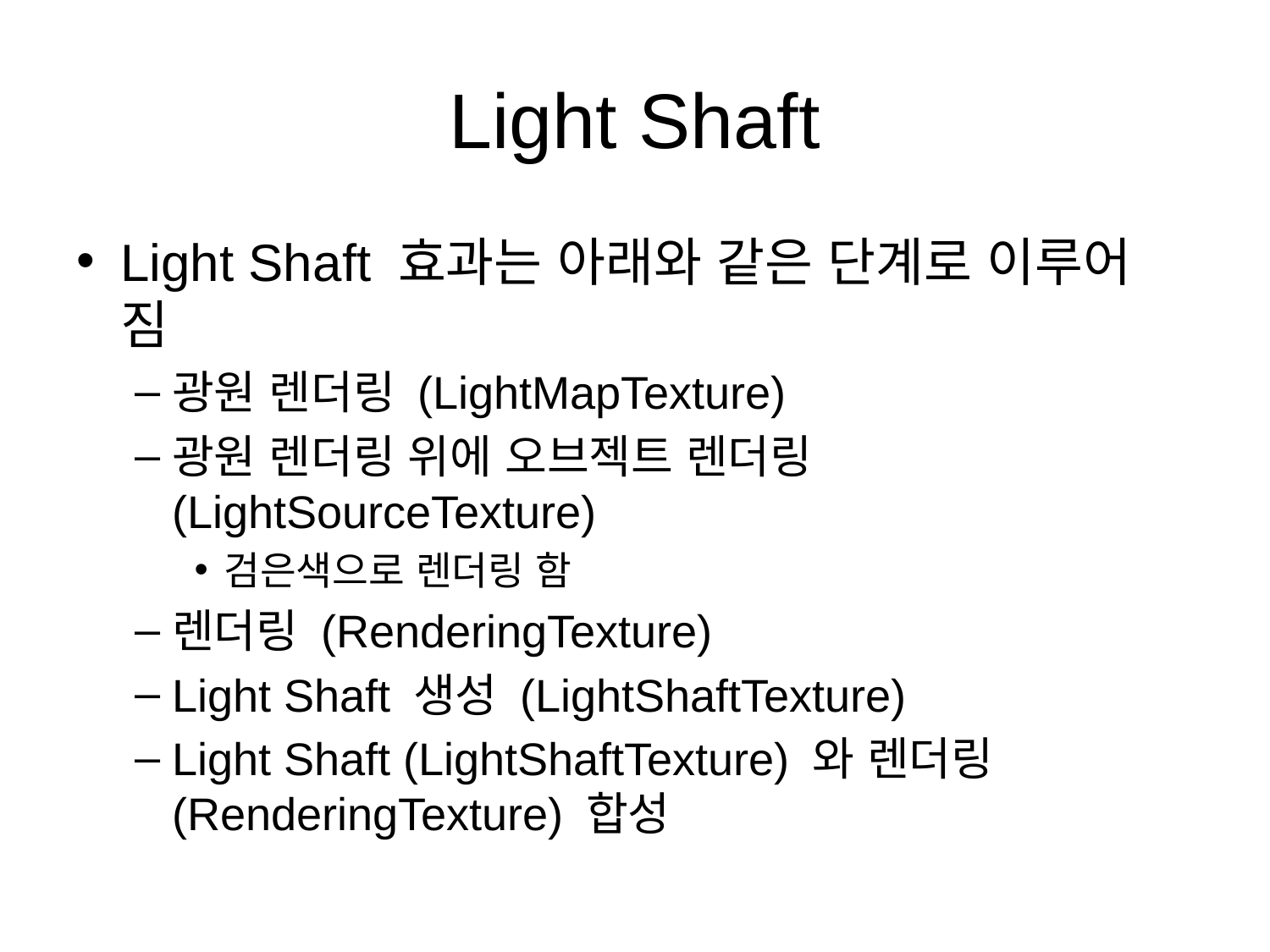

# Light Shaft
Light Shaft 효과는 아래와 같은 단계로 이루어 짐
광원 렌더링 (LightMapTexture)
광원 렌더링 위에 오브젝트 렌더링 (LightSourceTexture)
검은색으로 렌더링 함
렌더링 (RenderingTexture)
Light Shaft 생성 (LightShaftTexture)
Light Shaft (LightShaftTexture) 와 렌더링 (RenderingTexture) 합성